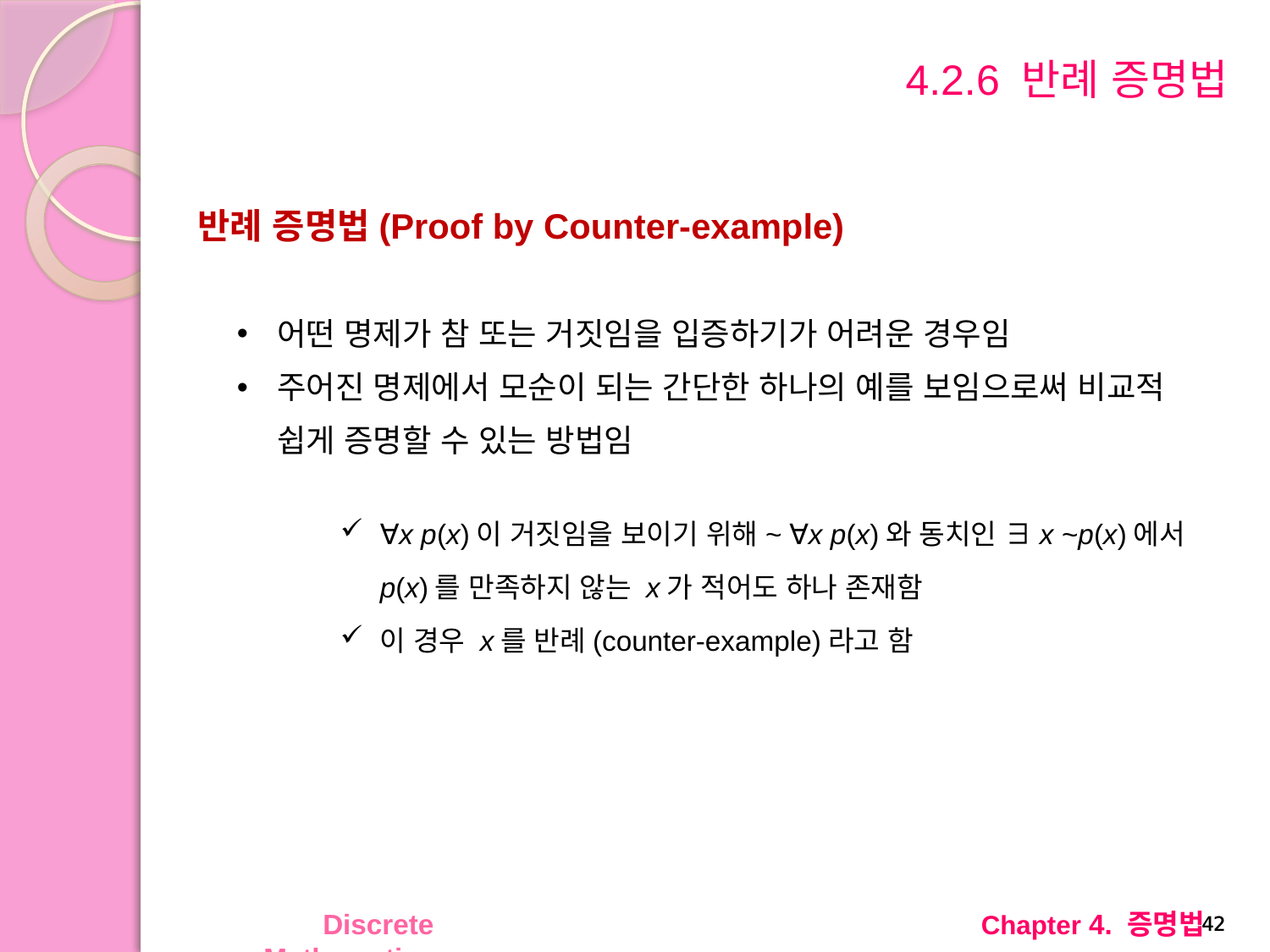

# 4.2.6 반례 증명법
반례 증명법(Proof by Counter-example)

어떤 명제가 참 또는 거짓임을 입증하기가 어려운 경우임
주어진 명제에서 모순이 되는 간단한 하나의 예를 보임으로써 비교적 쉽게 증명할 수 있는 방법임

∀x p(x)이 거짓임을 보이기 위해~ ∀x p(x)와 동치인 ∃x ~p(x)에서 p(x)를 만족하지 않는 x가 적어도 하나 존재함
이 경우 x를 반례(counter-example)라고 함
Discrete Mathematics
Chapter 4. 증명법
42